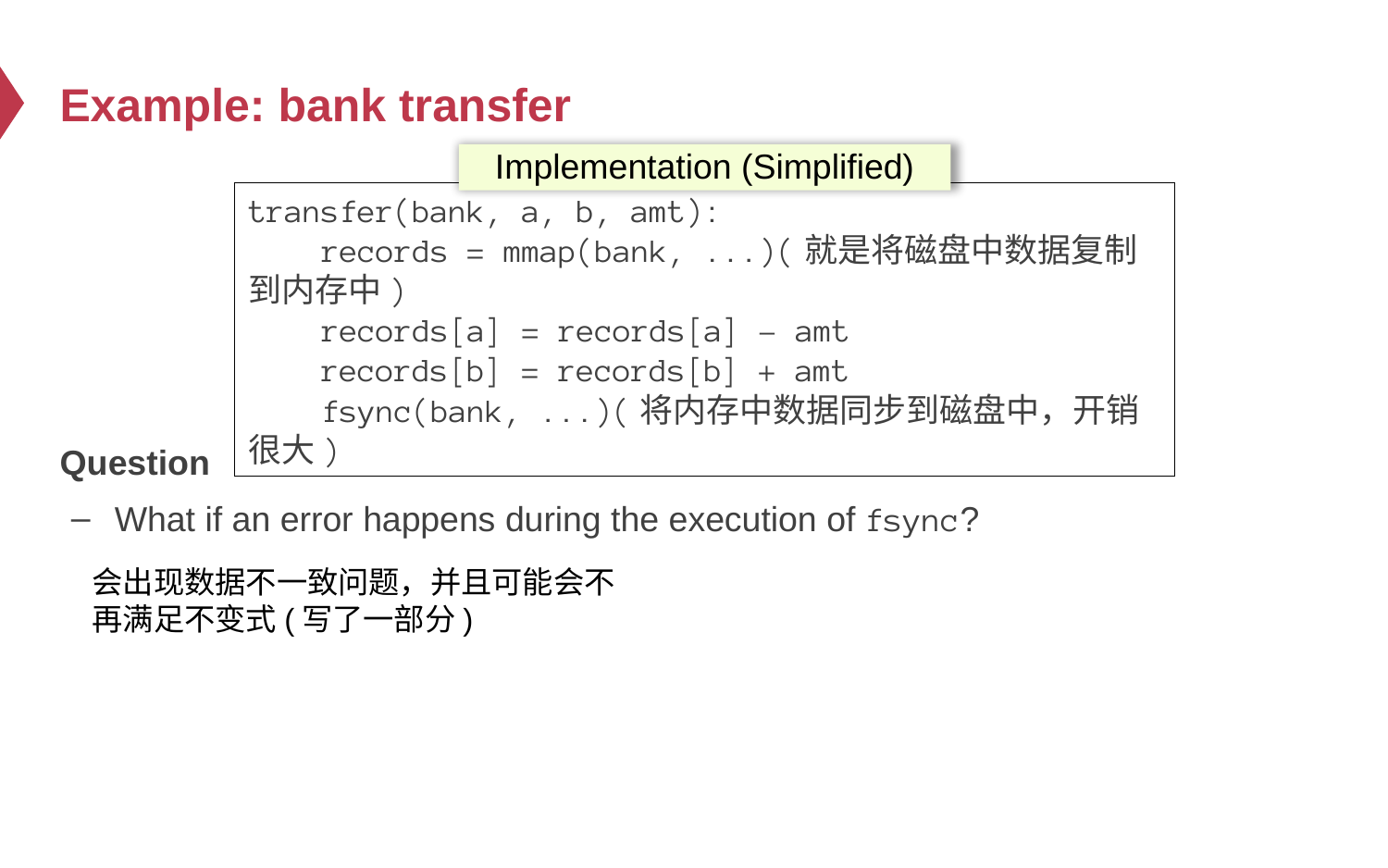

# Example: bank transfer
Implementation (Simplified)
transfer(bank, a, b, amt):
    records = mmap(bank, ...)(就是将磁盘中数据复制到内存中)
    records[a] = records[a] – amt
    records[b] = records[b] + amt
    fsync(bank, ...)(将内存中数据同步到磁盘中，开销很大)
Question
What if an error happens during the execution of fsync?
会出现数据不一致问题，并且可能会不再满足不变式(写了一部分)
7